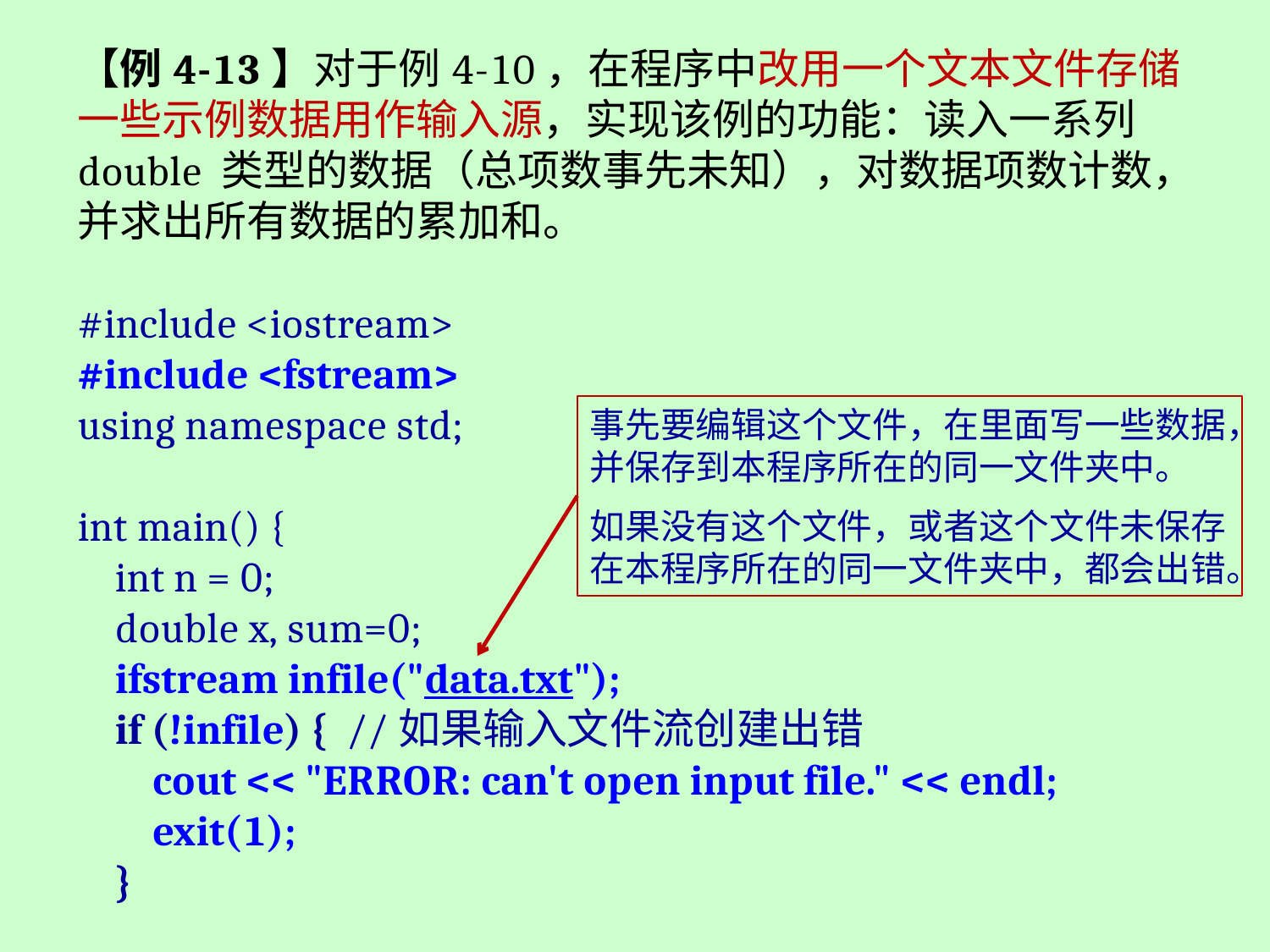

【例4-13】对于例4-10，在程序中改用一个文本文件存储一些示例数据用作输入源，实现该例的功能：读入一系列double 类型的数据（总项数事先未知），对数据项数计数，并求出所有数据的累加和。

#include <iostream>
#include <fstream>
using namespace std;

int main() {
    int n = 0;
    double x, sum=0;
    ifstream infile("data.txt");
    if (!infile) {  //如果输入文件流创建出错
        cout << "ERROR: can't open input file." << endl;
        exit(1);
    }
事先要编辑这个文件，在里面写一些数据，并保存到本程序所在的同一文件夹中。
如果没有这个文件，或者这个文件未保存在本程序所在的同一文件夹中，都会出错。
78